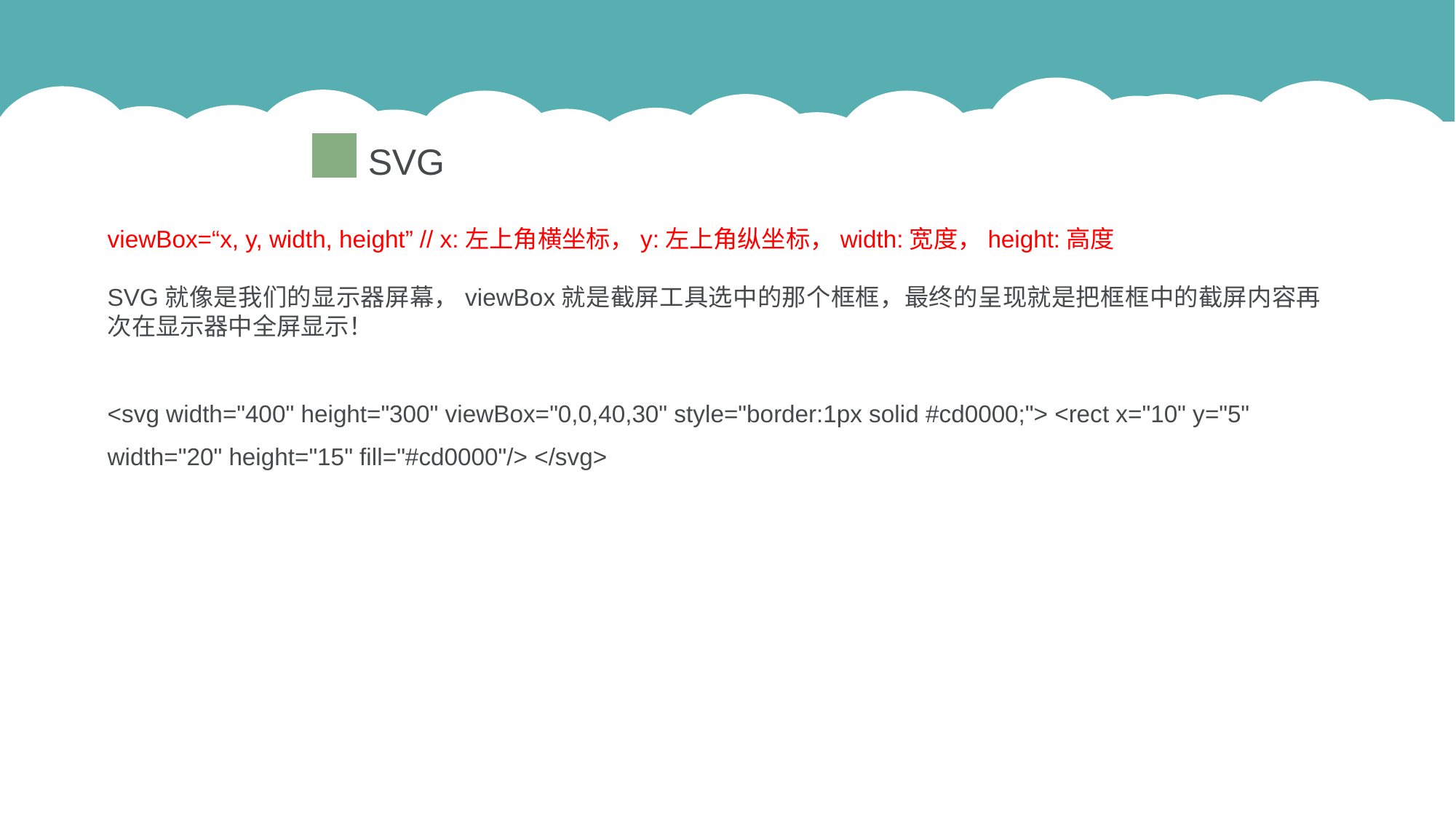

SVG
viewBox=“x, y, width, height” // x:左上角横坐标，y:左上角纵坐标，width:宽度，height:高度

SVG就像是我们的显示器屏幕，viewBox就是截屏工具选中的那个框框，最终的呈现就是把框框中的截屏内容再次在显示器中全屏显示！

<svg width="400" height="300" viewBox="0,0,40,30" style="border:1px solid #cd0000;"> <rect x="10" y="5" width="20" height="15" fill="#cd0000"/> </svg>